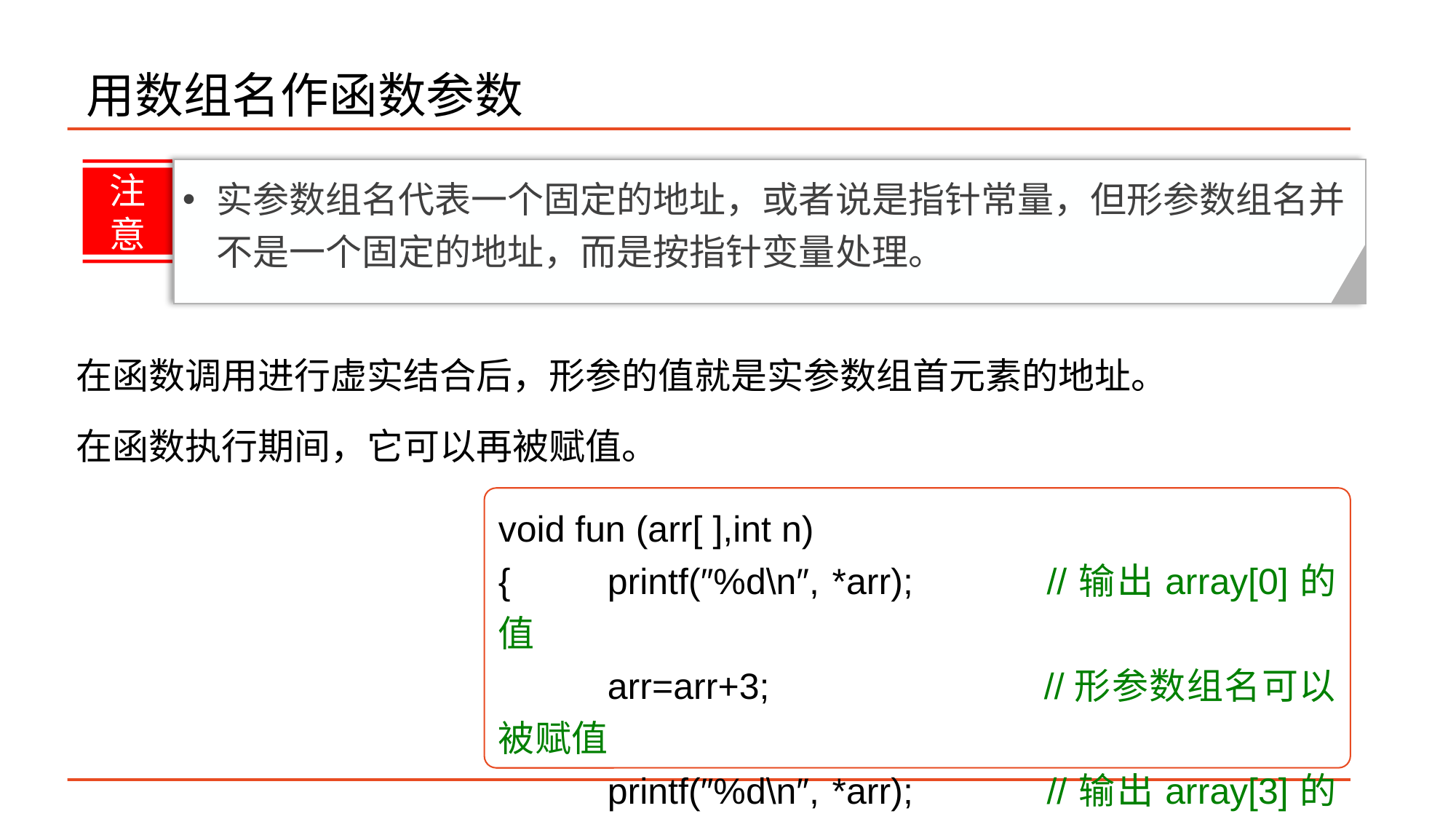

# 用数组名作函数参数

在函数调用进行虚实结合后，形参的值就是实参数组首元素的地址。
在函数执行期间，它可以再被赋值。
注意
实参数组名代表一个固定的地址，或者说是指针常量，但形参数组名并不是一个固定的地址，而是按指针变量处理。

void fun (arr[ ],int n)
{	printf(″%d\n″, *arr);		//输出array[0]的值
	arr=arr+3;			//形参数组名可以被赋值
	printf(″%d\n″, *arr);		//输出array[3]的值
}